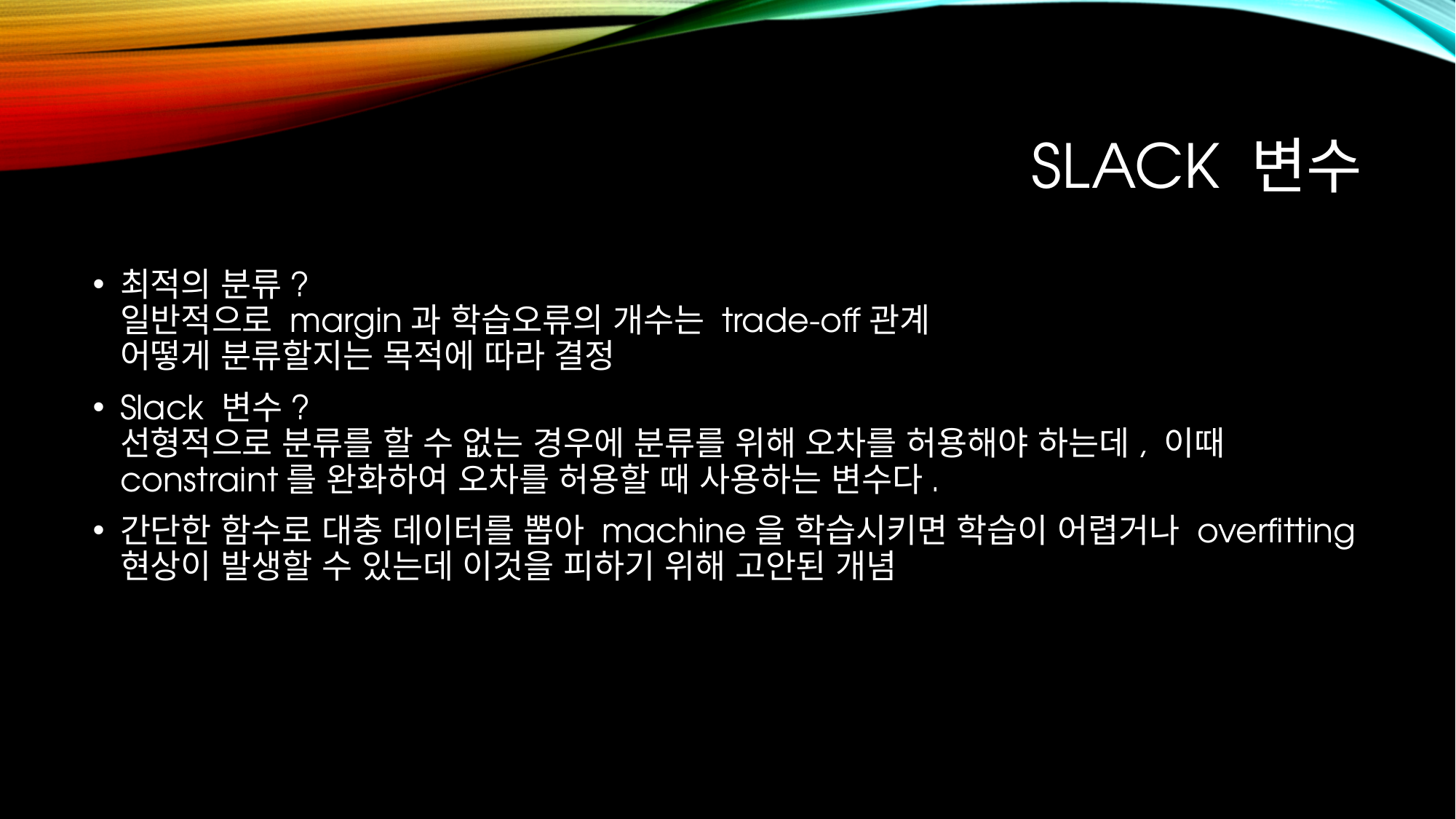

# Slack 변수
최적의 분류?
일반적으로 margin과 학습오류의 개수는 trade-off관계
어떻게 분류할지는 목적에 따라 결정
Slack 변수?
선형적으로 분류를 할 수 없는 경우에 분류를 위해 오차를 허용해야 하는데, 이때 constraint를 완화하여 오차를 허용할 때 사용하는 변수다.
간단한 함수로 대충 데이터를 뽑아 machine을 학습시키면 학습이 어렵거나 overfitting 현상이 발생할 수 있는데 이것을 피하기 위해 고안된 개념